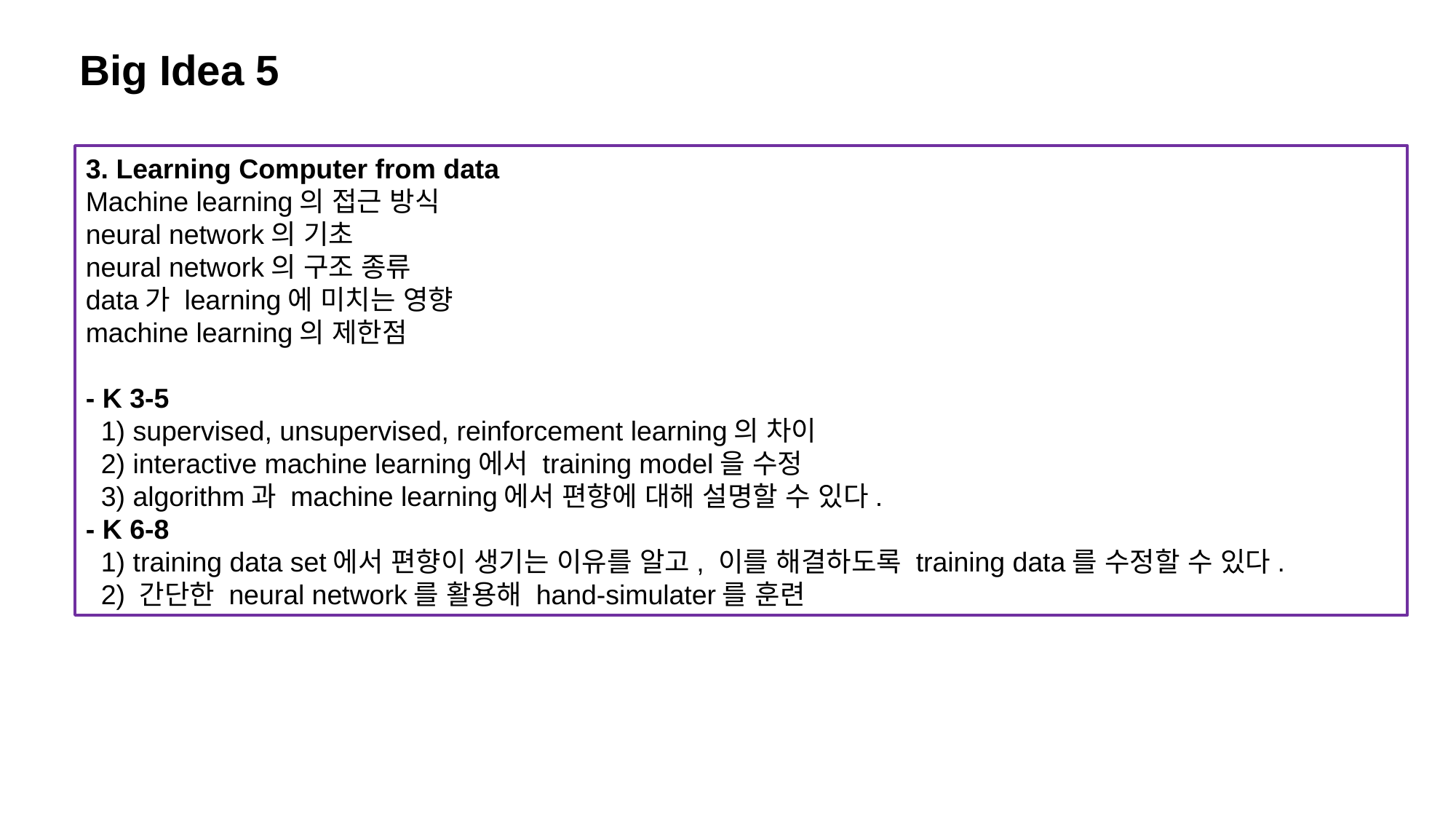

Big Idea 5
3. Learning Computer from data
Machine learning의 접근 방식
neural network의 기초
neural network의 구조 종류
data가 learning에 미치는 영향
machine learning의 제한점

- K 3-5
  1) supervised, unsupervised, reinforcement learning의 차이
  2) interactive machine learning에서 training model을 수정
  3) algorithm과 machine learning에서 편향에 대해 설명할 수 있다.
- K 6-8
  1) training data set에서 편향이 생기는 이유를 알고, 이를 해결하도록 training data를 수정할 수 있다.
  2) 간단한 neural network를 활용해 hand-simulater를 훈련